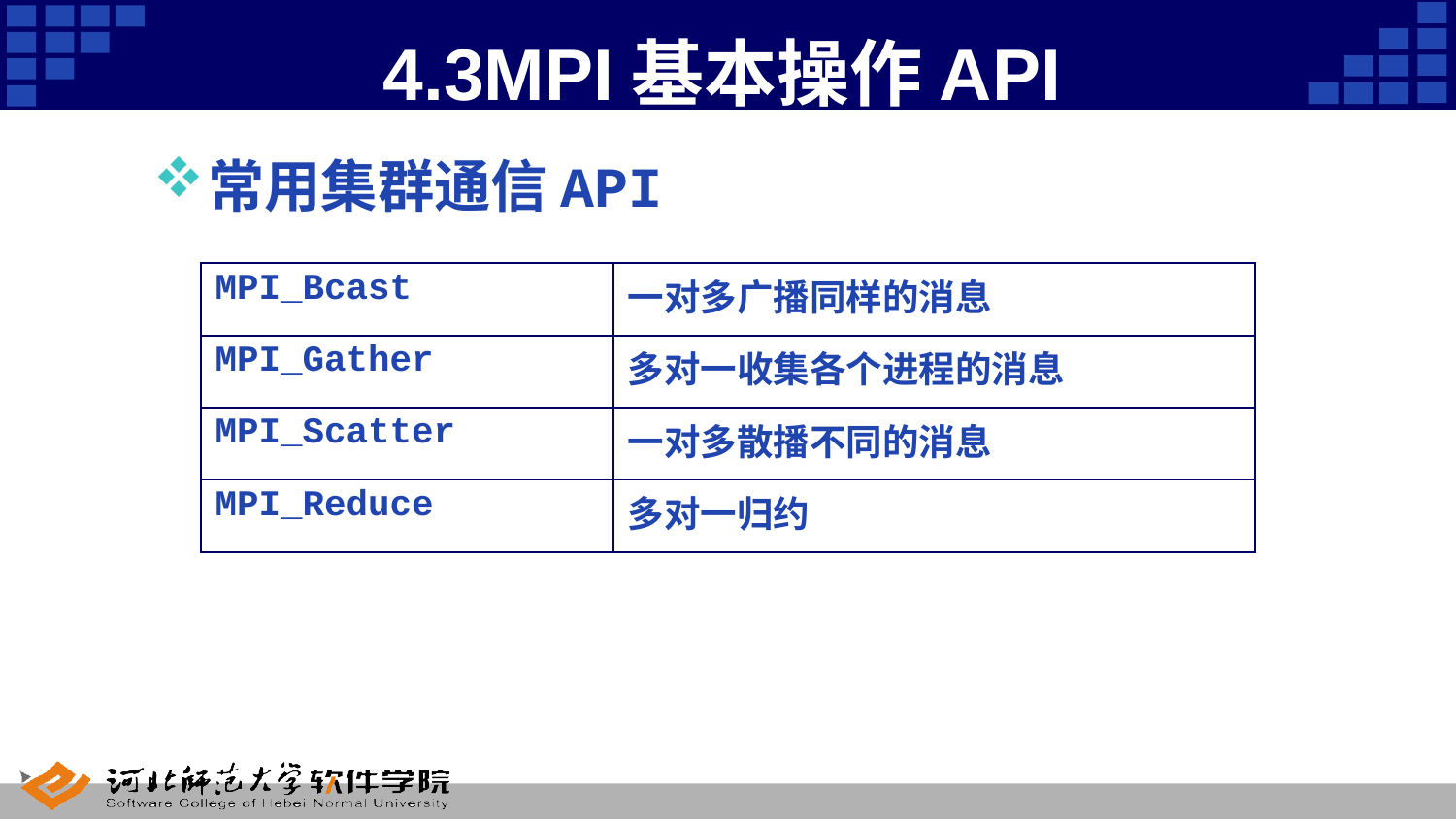

# 4.3MPI基本操作API
常用集群通信API

| MPI\_Bcast | 一对多广播同样的消息 |
| --- | --- |
| MPI\_Gather | 多对一收集各个进程的消息 |
| MPI\_Scatter | 一对多散播不同的消息 |
| MPI\_Reduce | 多对一归约 |